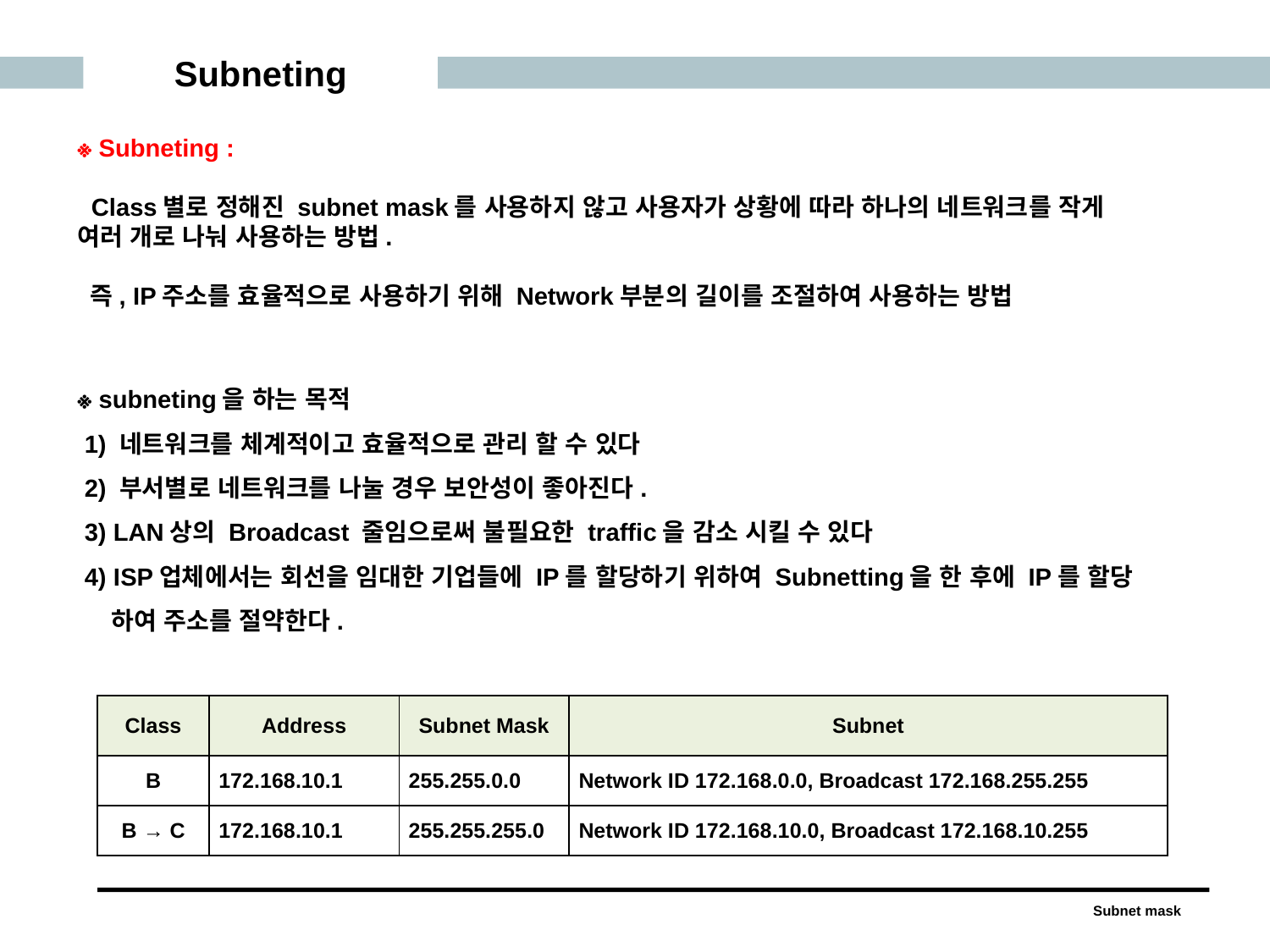

Subneting

※ Subneting :

  Class별로 정해진 subnet mask를 사용하지 않고 사용자가 상황에 따라 하나의 네트워크를 작게
여러 개로 나눠 사용하는 방법.

 즉, IP주소를 효율적으로 사용하기 위해 Network부분의 길이를 조절하여 사용하는 방법

※ subneting을 하는 목적
 1) 네트워크를 체계적이고 효율적으로 관리 할 수 있다
 2) 부서별로 네트워크를 나눌 경우 보안성이 좋아진다.
 3) LAN상의 Broadcast 줄임으로써 불필요한 traffic을 감소 시킬 수 있다
 4) ISP업체에서는 회선을 임대한 기업들에 IP를 할당하기 위하여 Subnetting을 한 후에 IP를 할당
    하여 주소를 절약한다.
| Class | Address | Subnet Mask | Subnet |
| --- | --- | --- | --- |
| B | 172.168.10.1 | 255.255.0.0 | Network ID 172.168.0.0, Broadcast 172.168.255.255 |
| B → C | 172.168.10.1 | 255.255.255.0 | Network ID 172.168.10.0, Broadcast 172.168.10.255 |

Subnet mask